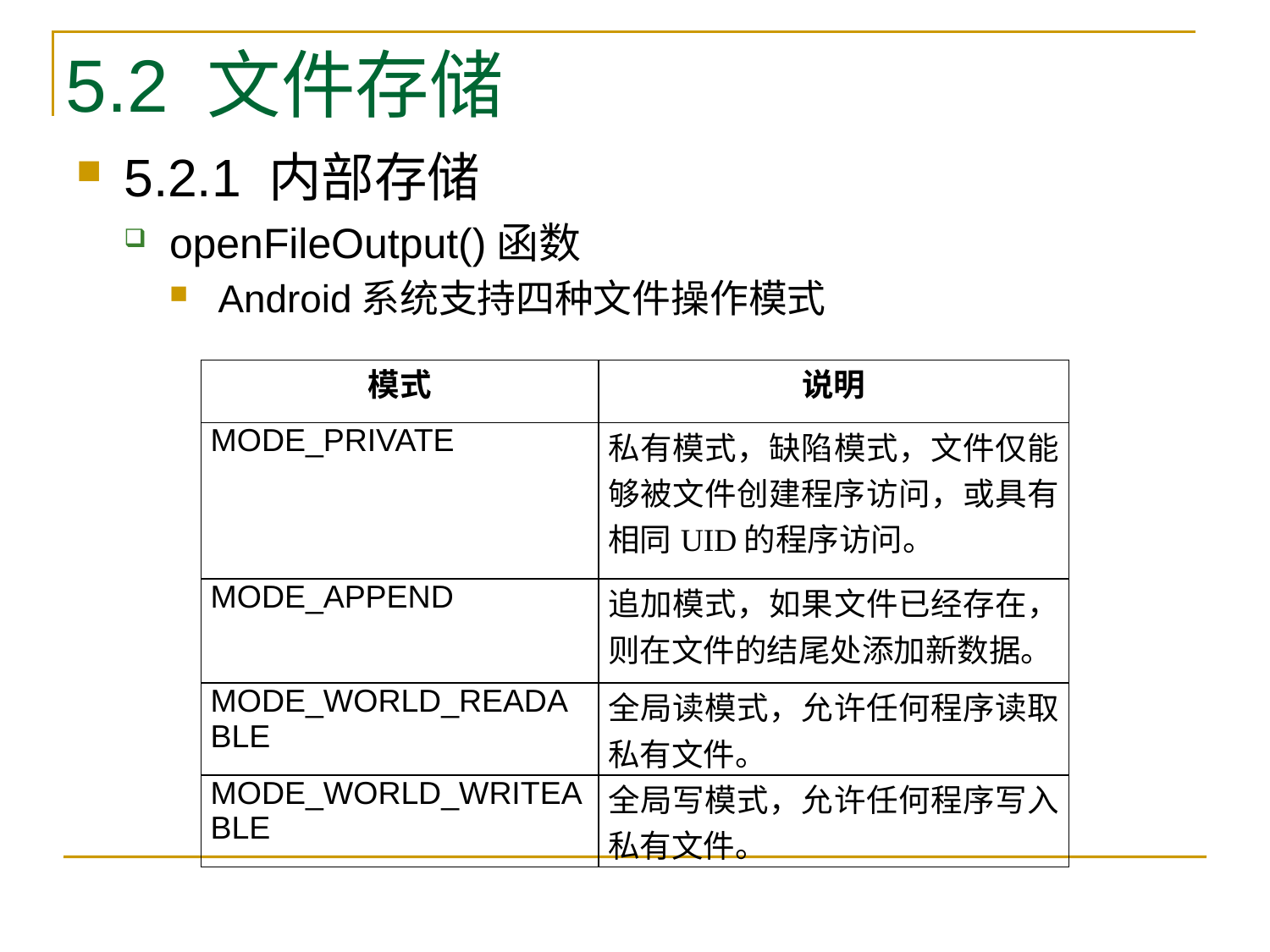

# 5.2 文件存储
5.2.1 内部存储
openFileOutput()函数
Android系统支持四种文件操作模式
| 模式 | 说明 |
| --- | --- |
| MODE\_PRIVATE | 私有模式，缺陷模式，文件仅能够被文件创建程序访问，或具有相同UID的程序访问。 |
| MODE\_APPEND | 追加模式，如果文件已经存在，则在文件的结尾处添加新数据。 |
| MODE\_WORLD\_READABLE | 全局读模式，允许任何程序读取私有文件。 |
| MODE\_WORLD\_WRITEABLE | 全局写模式，允许任何程序写入私有文件。 |